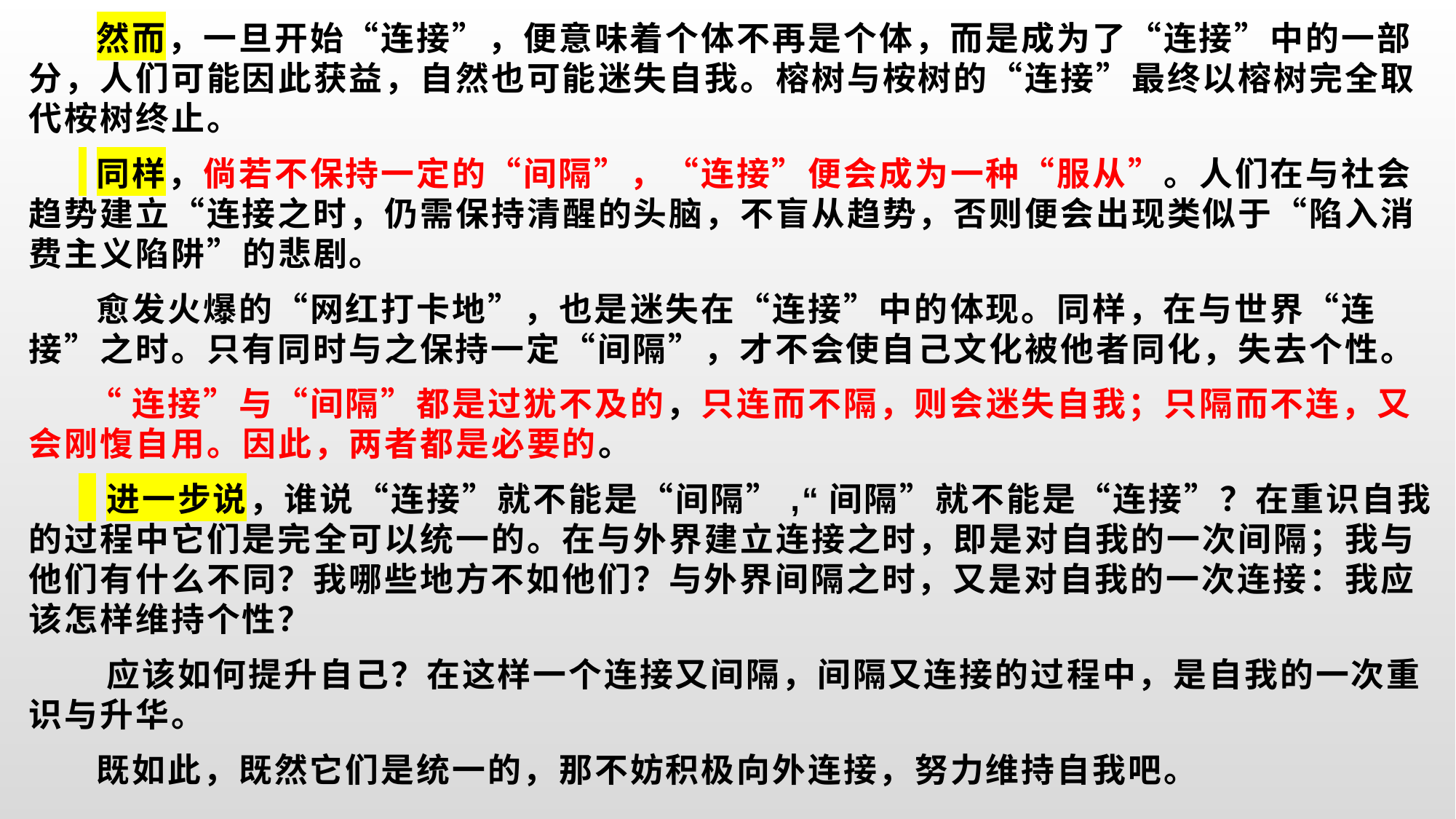

然而，一旦开始“连接”，便意味着个体不再是个体，而是成为了“连接”中的一部分，人们可能因此获益，自然也可能迷失自我。榕树与桉树的“连接”最终以榕树完全取代桉树终止。
      同样，倘若不保持一定的“间隔”，“连接”便会成为一种“服从”。人们在与社会趋势建立“连接之时，仍需保持清醒的头脑，不盲从趋势，否则便会出现类似于“陷入消费主义陷阱”的悲剧。
      愈发火爆的“网红打卡地”，也是迷失在“连接”中的体现。同样，在与世界“连接”之时。只有同时与之保持一定“间隔”，才不会使自己文化被他者同化，失去个性。
      “连接”与“间隔”都是过犹不及的，只连而不隔，则会迷失自我；只隔而不连，又会刚愎自用。因此，两者都是必要的。
       进一步说，谁说“连接”就不能是“间隔”,“间隔”就不能是“连接”？在重识自我的过程中它们是完全可以统一的。在与外界建立连接之时，即是对自我的一次间隔；我与他们有什么不同？我哪些地方不如他们？与外界间隔之时，又是对自我的一次连接：我应该怎样维持个性？
       应该如何提升自己？在这样一个连接又间隔，间隔又连接的过程中，是自我的一次重识与升华。
      既如此，既然它们是统一的，那不妨积极向外连接，努力维持自我吧。